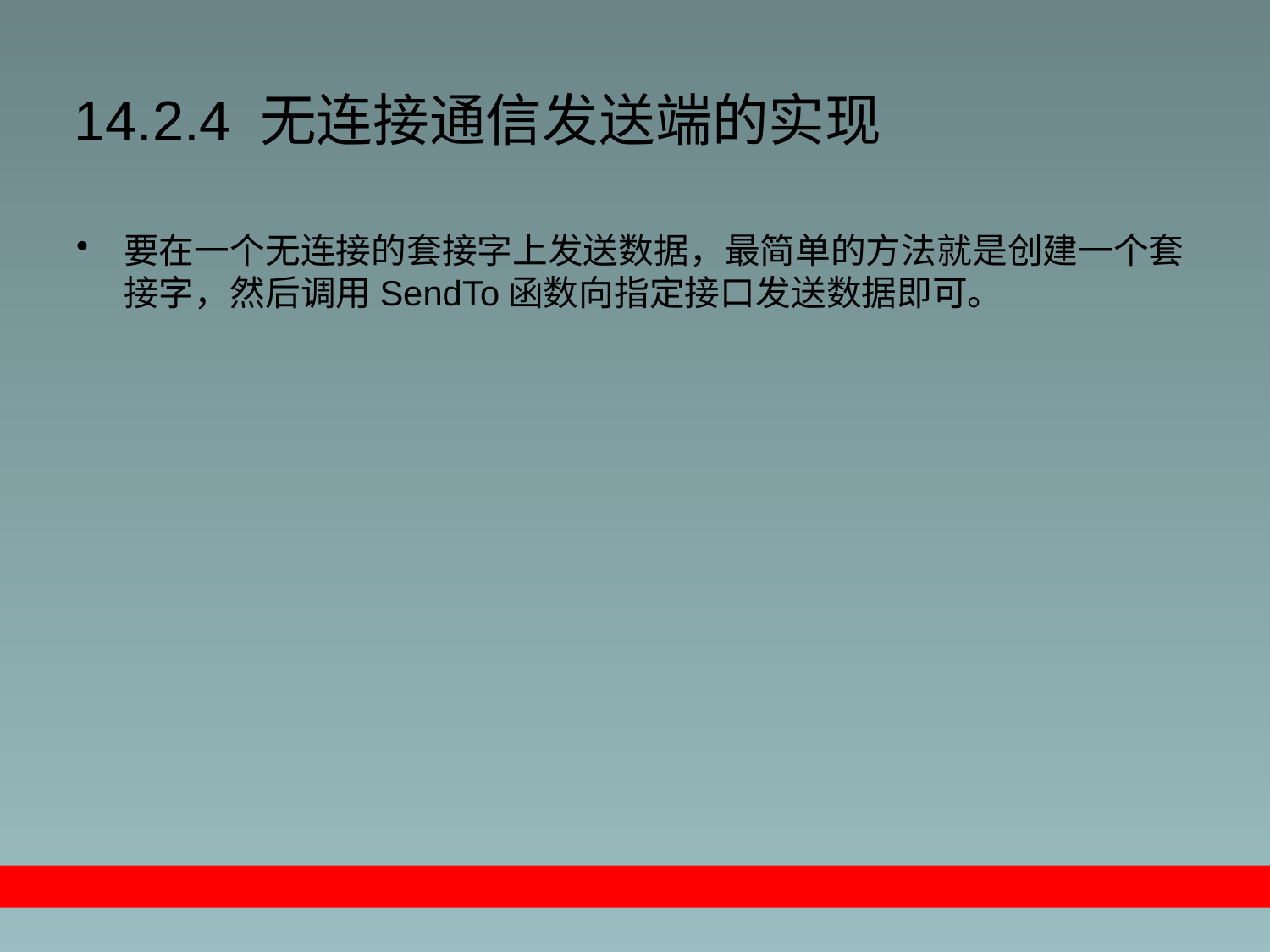

# 14.2.4 无连接通信发送端的实现
要在一个无连接的套接字上发送数据，最简单的方法就是创建一个套接字，然后调用SendTo函数向指定接口发送数据即可。